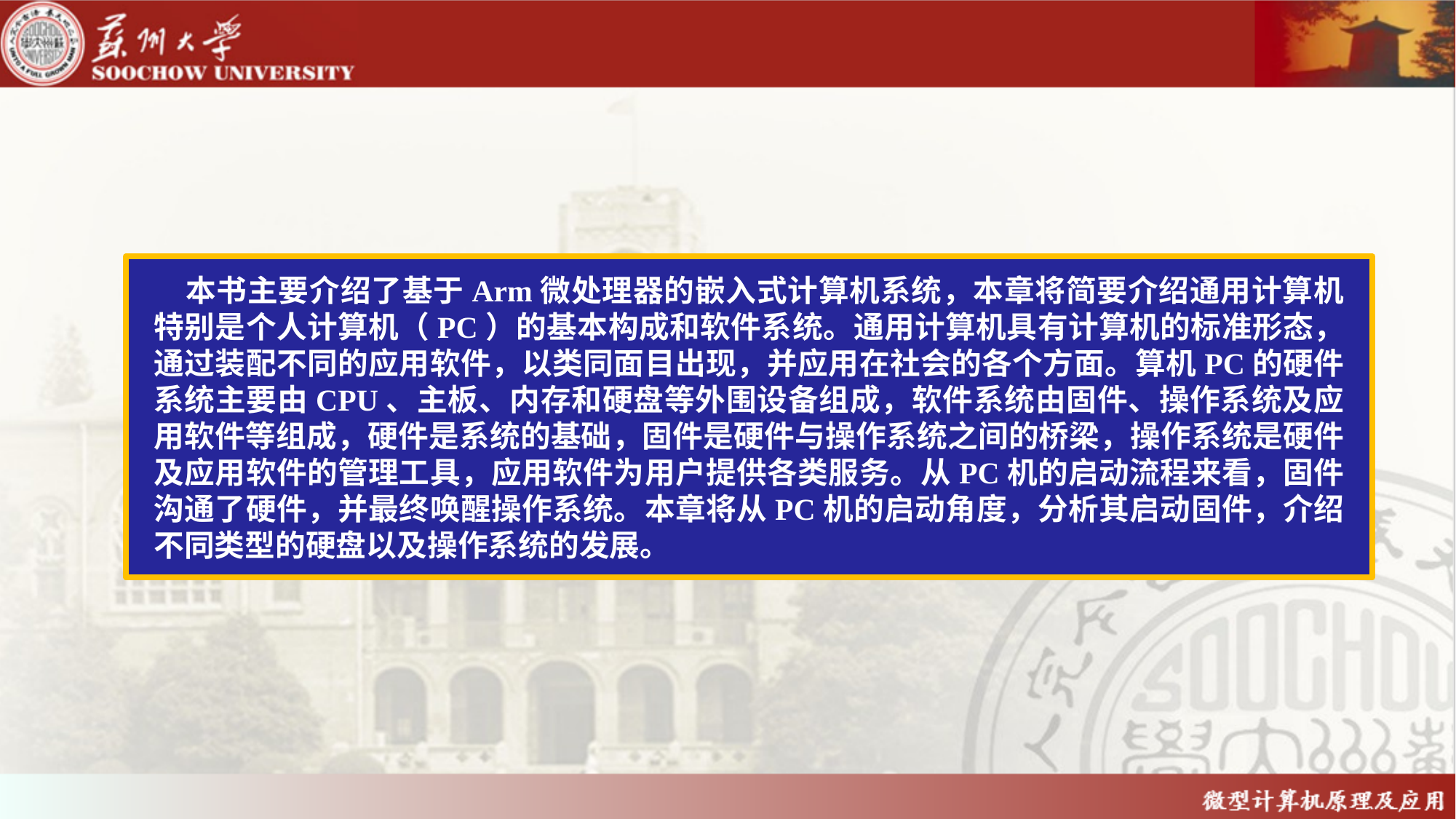

本书主要介绍了基于Arm微处理器的嵌入式计算机系统，本章将简要介绍通用计算机特别是个人计算机（PC）的基本构成和软件系统。通用计算机具有计算机的标准形态，通过装配不同的应用软件，以类同面目出现，并应用在社会的各个方面。算机PC的硬件系统主要由CPU、主板、内存和硬盘等外围设备组成，软件系统由固件、操作系统及应用软件等组成，硬件是系统的基础，固件是硬件与操作系统之间的桥梁，操作系统是硬件及应用软件的管理工具，应用软件为用户提供各类服务。从PC机的启动流程来看，固件沟通了硬件，并最终唤醒操作系统。本章将从PC机的启动角度，分析其启动固件，介绍不同类型的硬盘以及操作系统的发展。